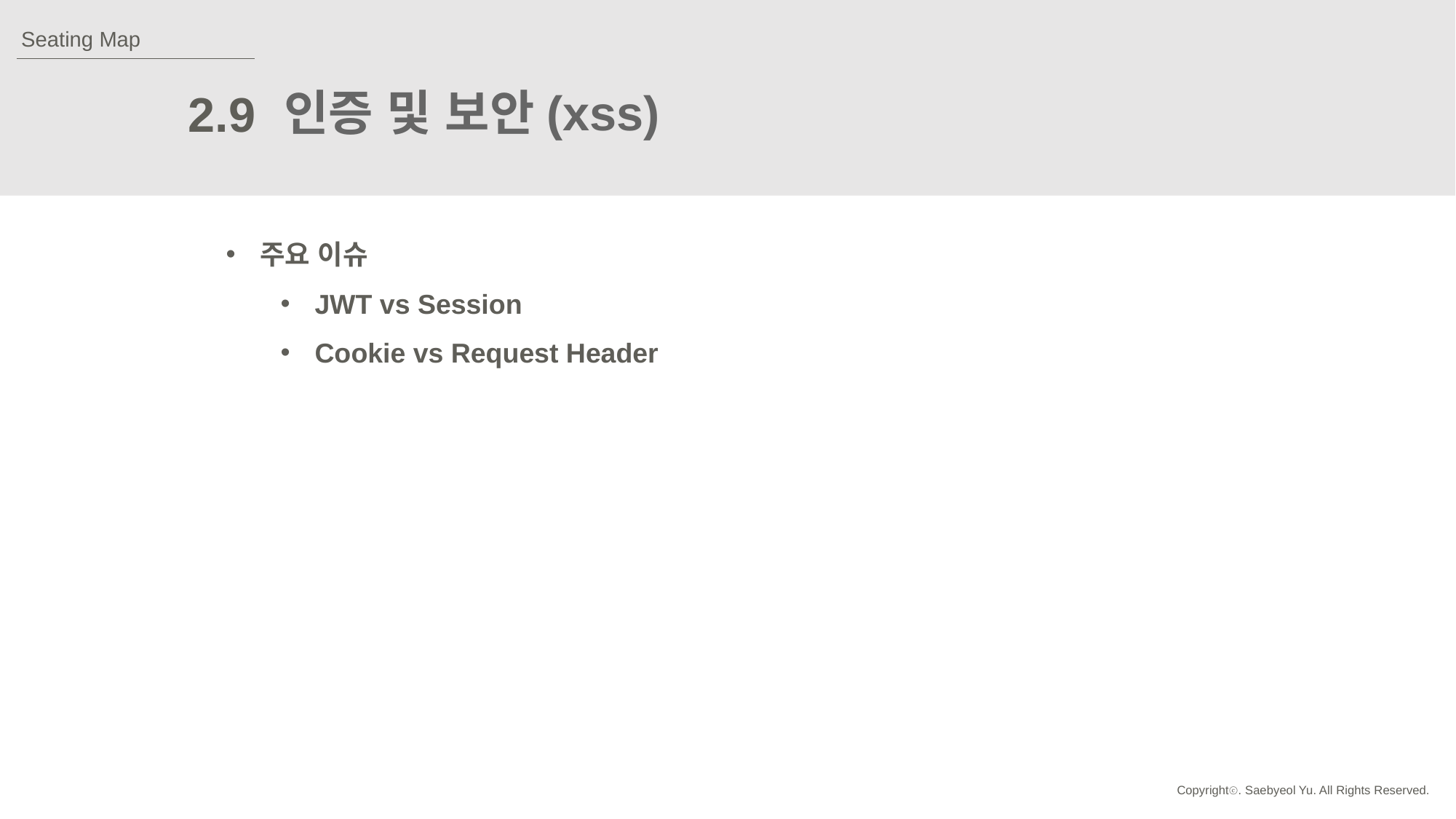

Seating Map
인증 및 보안(xss)
2.9
주요 이슈
JWT vs Session
Cookie vs Request Header